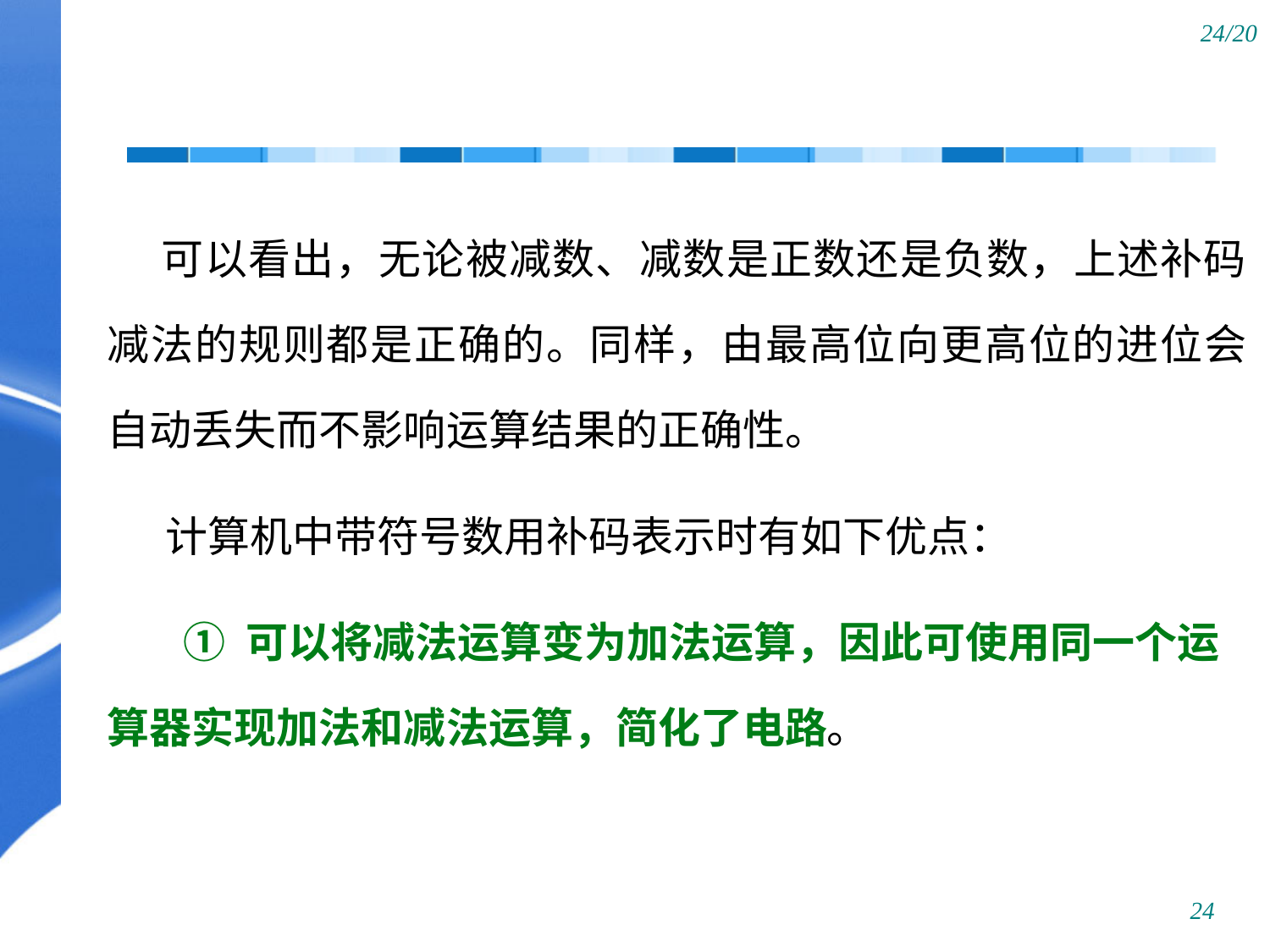

可以看出，无论被减数、减数是正数还是负数，上述补码减法的规则都是正确的。同样，由最高位向更高位的进位会自动丢失而不影响运算结果的正确性。
     计算机中带符号数用补码表示时有如下优点：
        ① 可以将减法运算变为加法运算，因此可使用同一个运算器实现加法和减法运算，简化了电路。